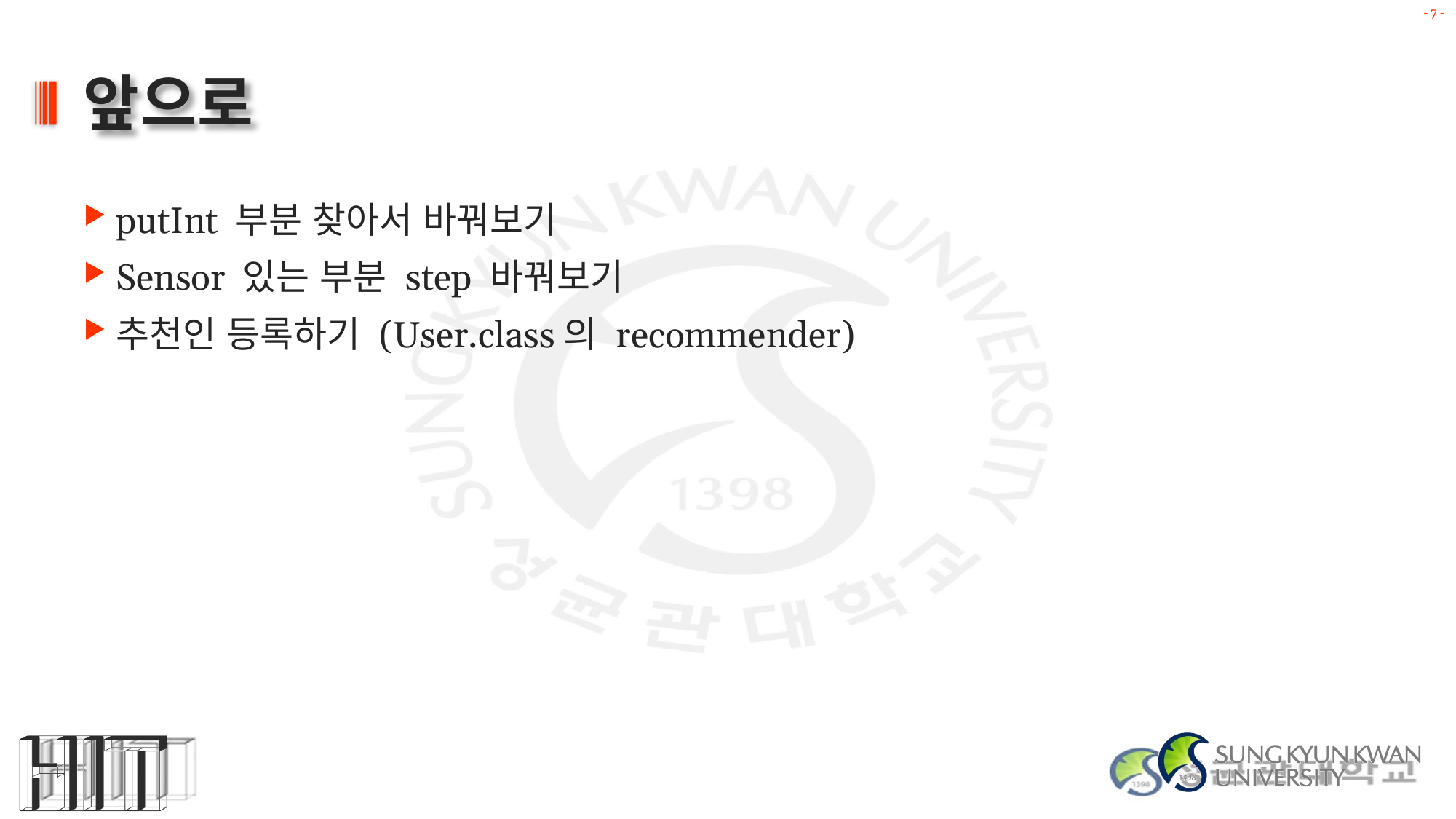

# 앞으로
putInt 부분 찾아서 바꿔보기
Sensor 있는 부분 step 바꿔보기
추천인 등록하기 (User.class의 recommender)